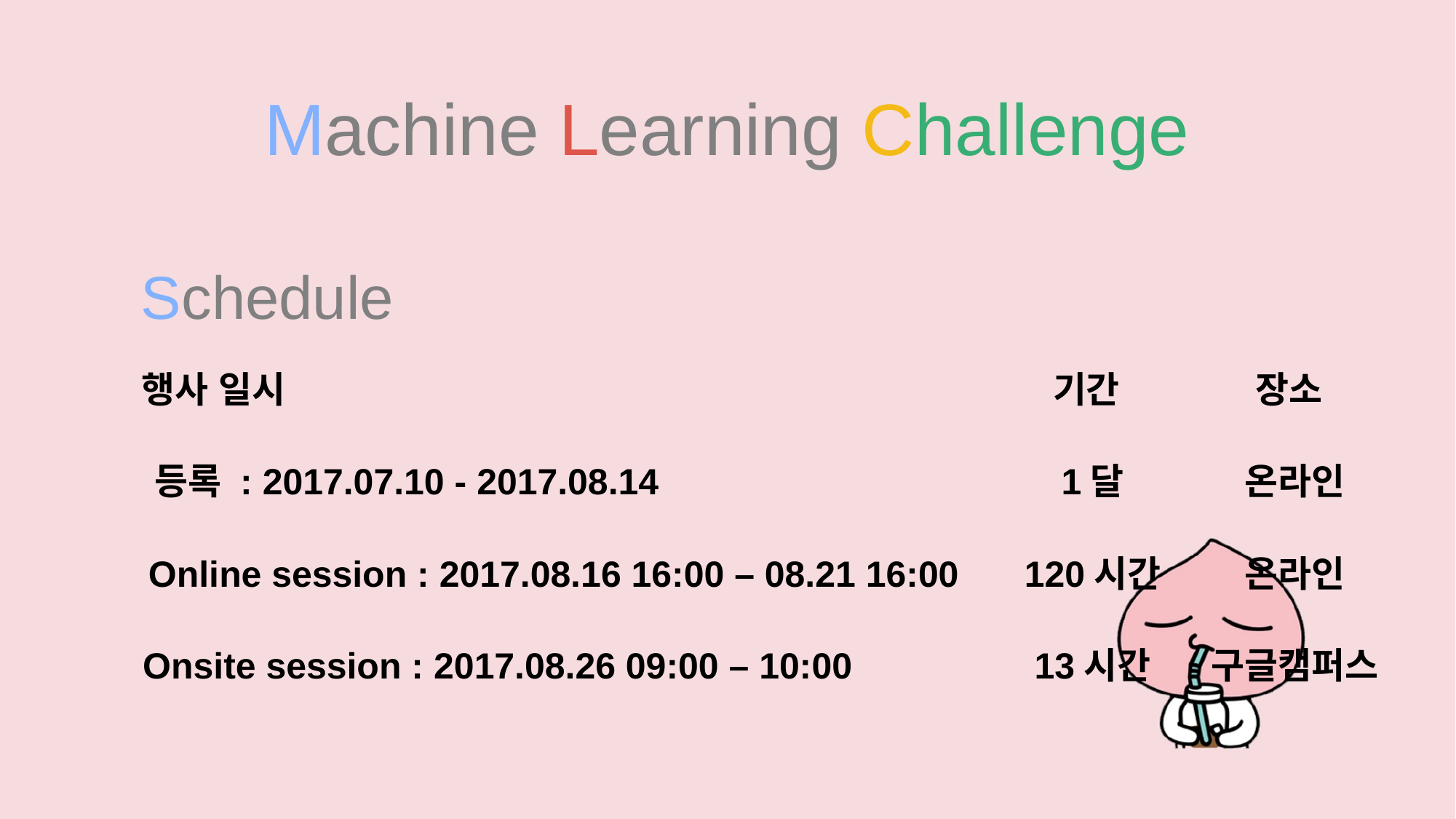

Machine Learning Challenge
Schedule
행사 일시
기간
장소
등록 : 2017.07.10 - 2017.08.14
1달
온라인
Online session : 2017.08.16 16:00 – 08.21 16:00
120시간
온라인
Onsite session : 2017.08.26 09:00 – 10:00
13시간
구글캠퍼스